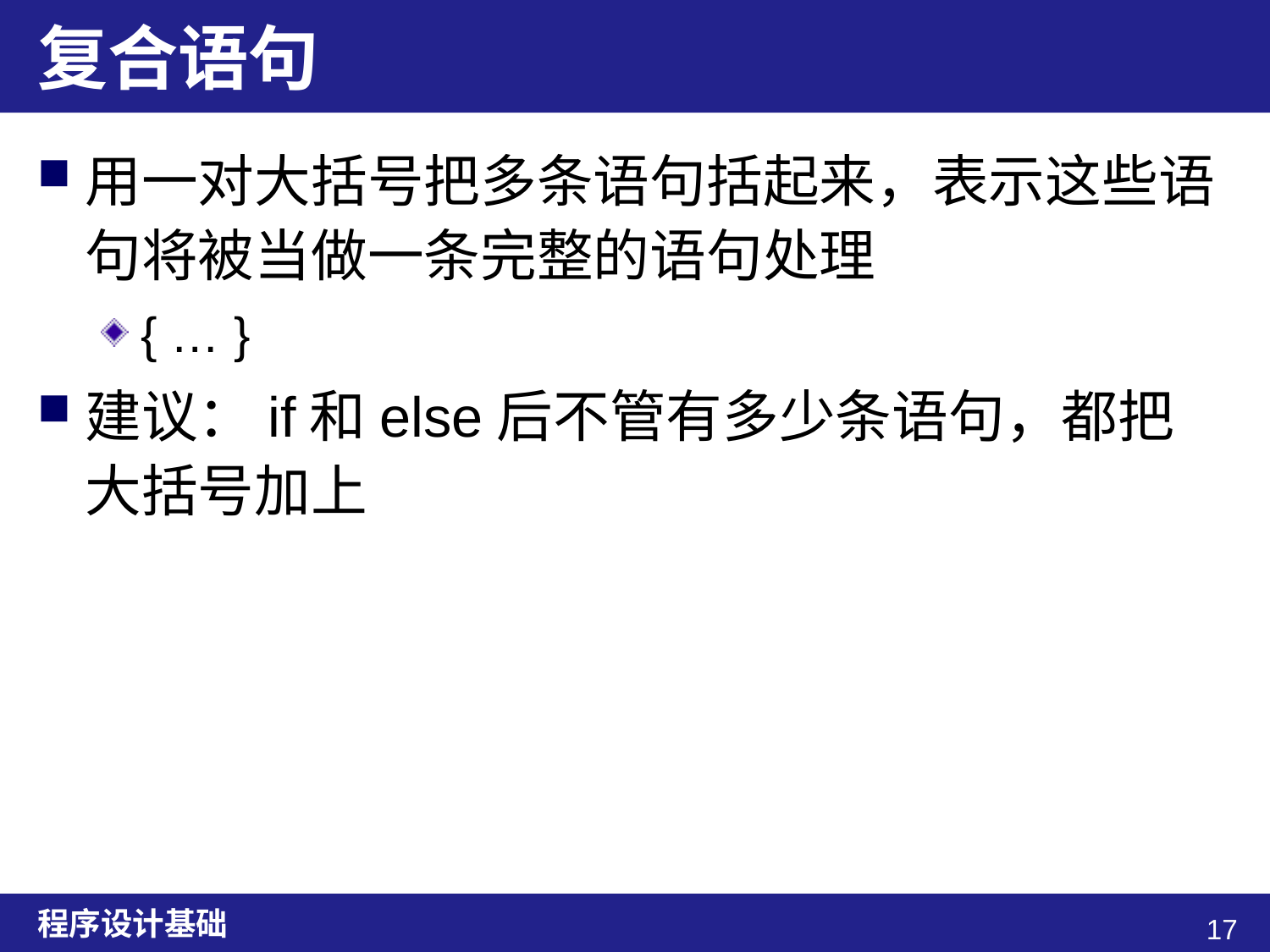

# 复合语句
用一对大括号把多条语句括起来，表示这些语句将被当做一条完整的语句处理
{ … }
建议：if和else后不管有多少条语句，都把大括号加上